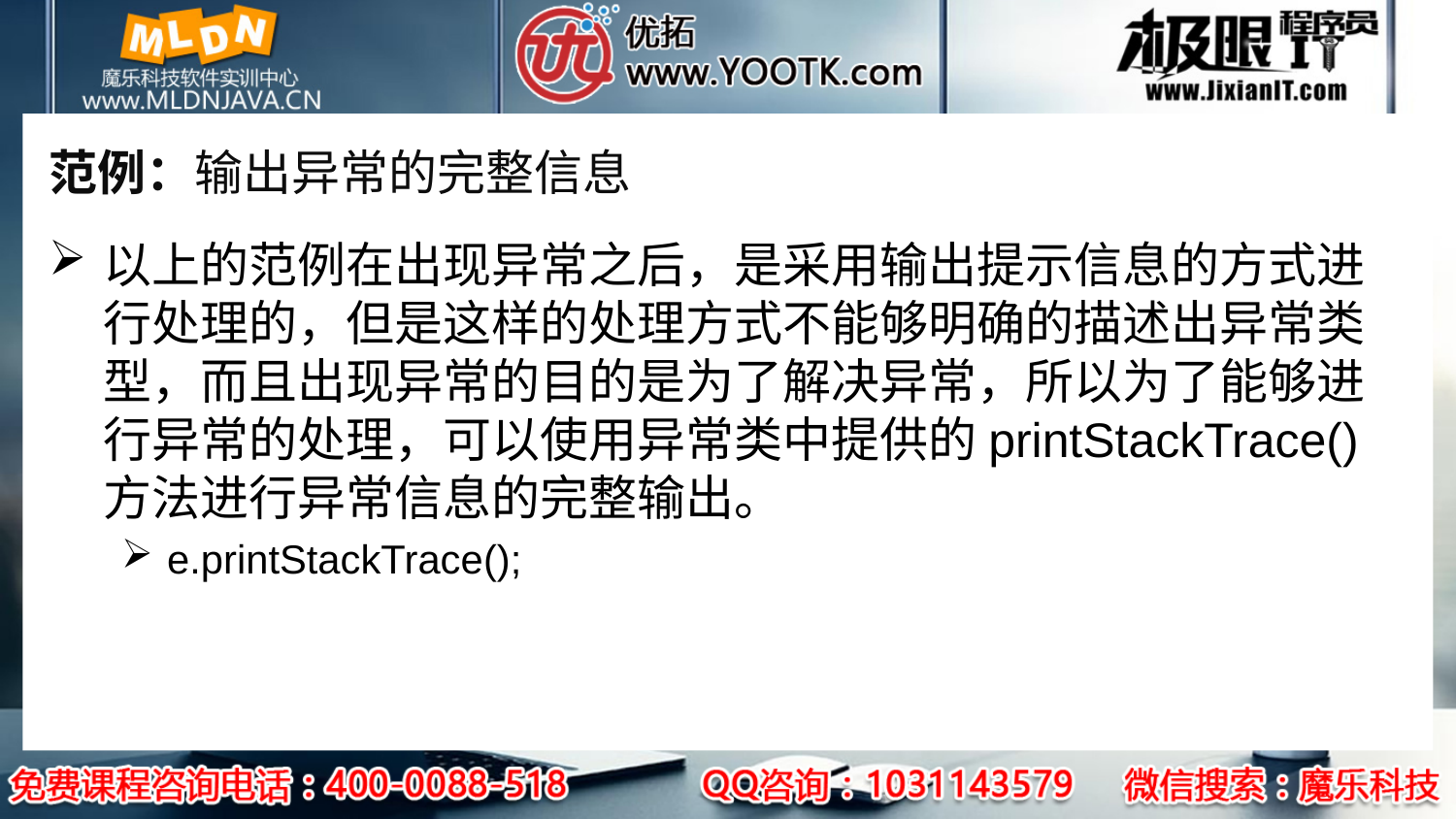

# 范例：输出异常的完整信息
以上的范例在出现异常之后，是采用输出提示信息的方式进行处理的，但是这样的处理方式不能够明确的描述出异常类型，而且出现异常的目的是为了解决异常，所以为了能够进行异常的处理，可以使用异常类中提供的printStackTrace()方法进行异常信息的完整输出。
e.printStackTrace();